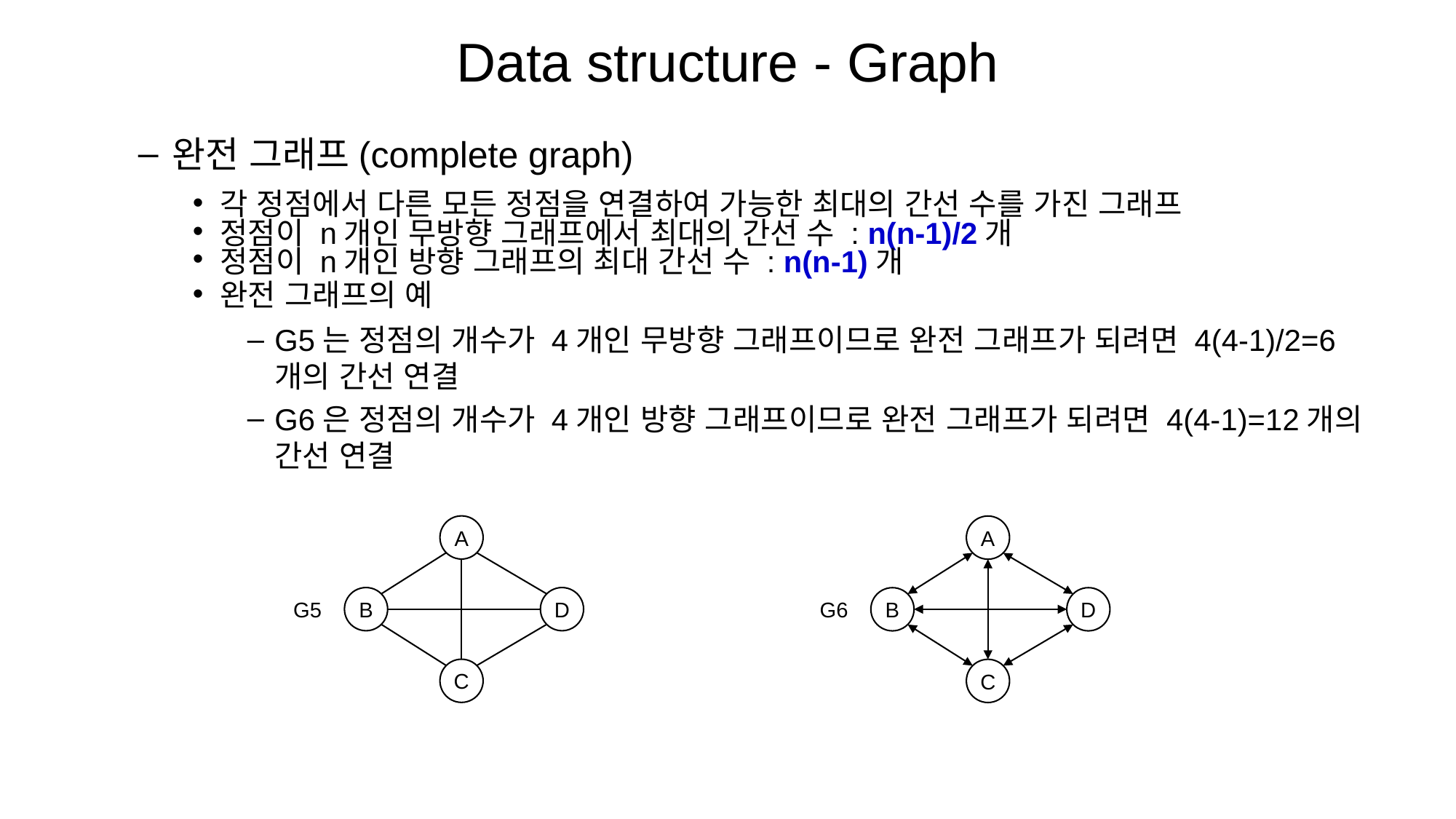

# Data structure - Graph
완전 그래프(complete graph)
각 정점에서 다른 모든 정점을 연결하여 가능한 최대의 간선 수를 가진 그래프
정점이 n개인 무방향 그래프에서 최대의 간선 수 : n(n-1)/2개
정점이 n개인 방향 그래프의 최대 간선 수 : n(n-1)개
완전 그래프의 예
G5는 정점의 개수가 4개인 무방향 그래프이므로 완전 그래프가 되려면 4(4-1)/2=6개의 간선 연결
G6은 정점의 개수가 4개인 방향 그래프이므로 완전 그래프가 되려면 4(4-1)=12개의 간선 연결

A
A
B
D
B
D
G5
G6
C
C